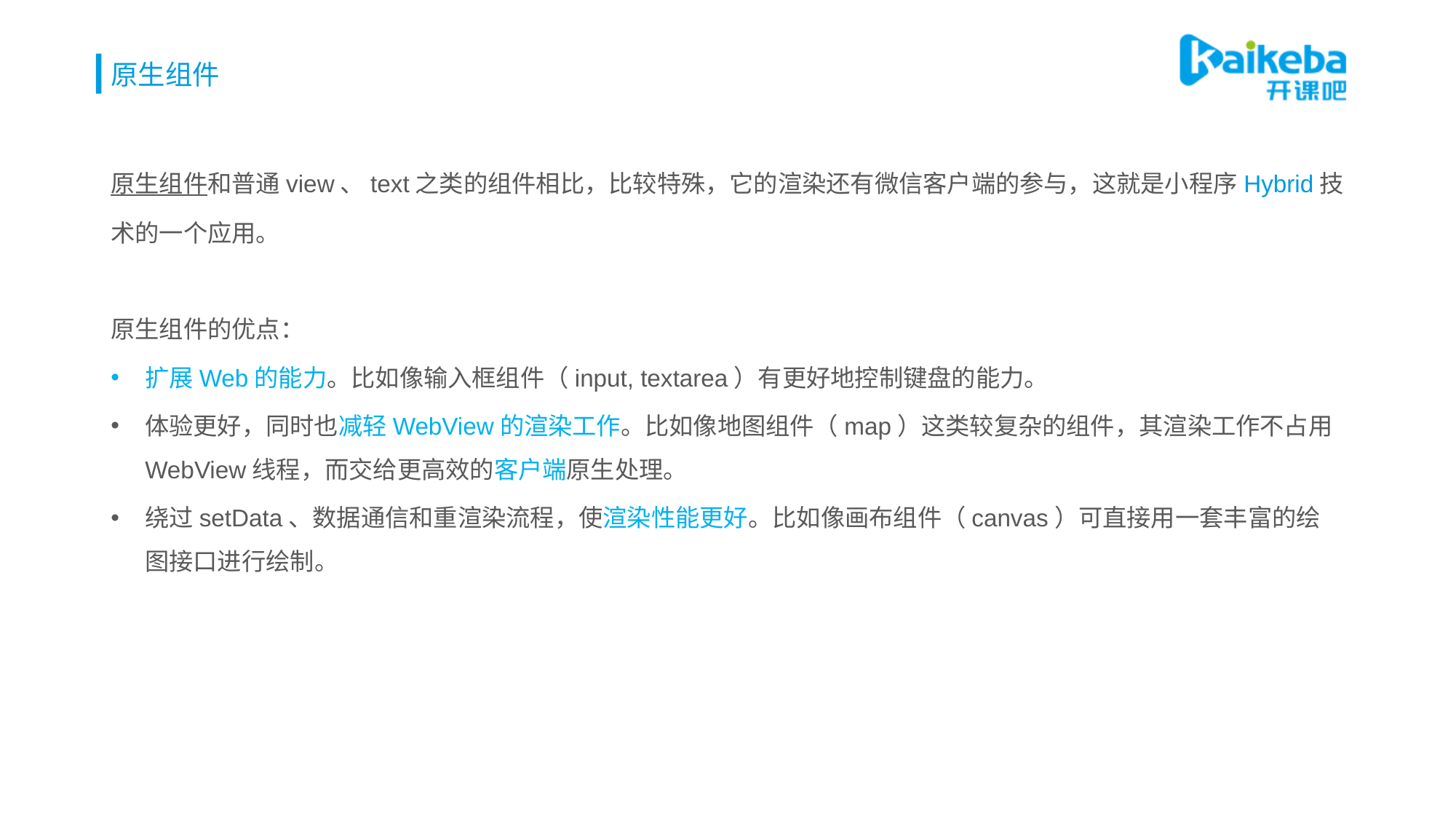

# 原生组件
原生组件和普通view、text之类的组件相比，比较特殊，它的渲染还有微信客户端的参与，这就是小程序Hybrid技术的一个应用。

原生组件的优点：
扩展Web的能力。比如像输入框组件（input, textarea）有更好地控制键盘的能力。
体验更好，同时也减轻WebView的渲染工作。比如像地图组件（map）这类较复杂的组件，其渲染工作不占用WebView线程，而交给更高效的客户端原生处理。
绕过setData、数据通信和重渲染流程，使渲染性能更好。比如像画布组件（canvas）可直接用一套丰富的绘图接口进行绘制。